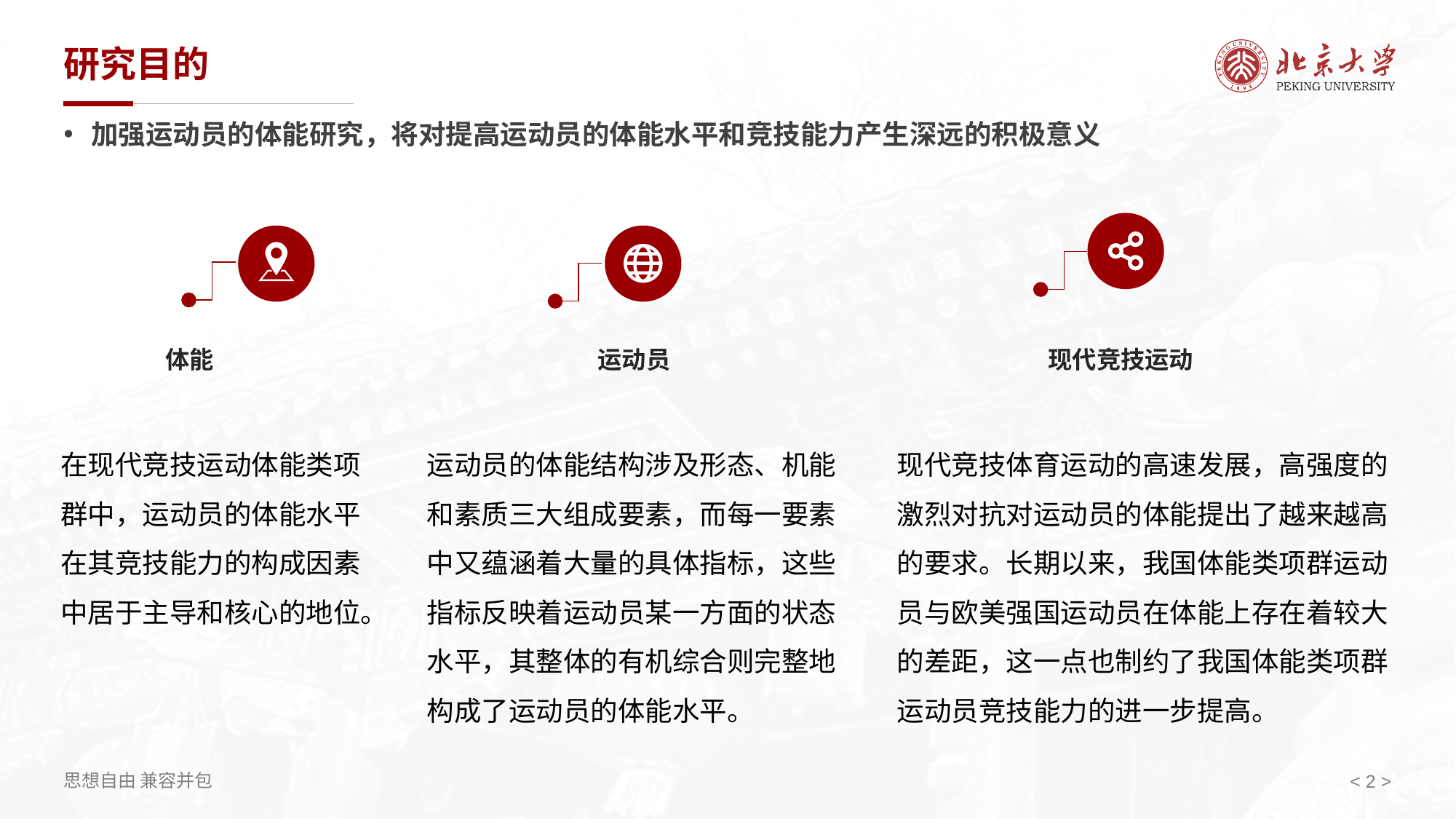

# 研究目的
加强运动员的体能研究，将对提高运动员的体能水平和竞技能力产生深远的积极意义

体能
运动员
现代竞技运动
在现代竞技运动体能类项群中，运动员的体能水平在其竞技能力的构成因素中居于主导和核心的地位。
运动员的体能结构涉及形态、机能和素质三大组成要素，而每一要素中又蕴涵着大量的具体指标，这些指标反映着运动员某一方面的状态水平，其整体的有机综合则完整地构成了运动员的体能水平。
现代竞技体育运动的高速发展，高强度的激烈对抗对运动员的体能提出了越来越高的要求。长期以来，我国体能类项群运动员与欧美强国运动员在体能上存在着较大的差距，这一点也制约了我国体能类项群运动员竞技能力的进一步提高。
< 2 >